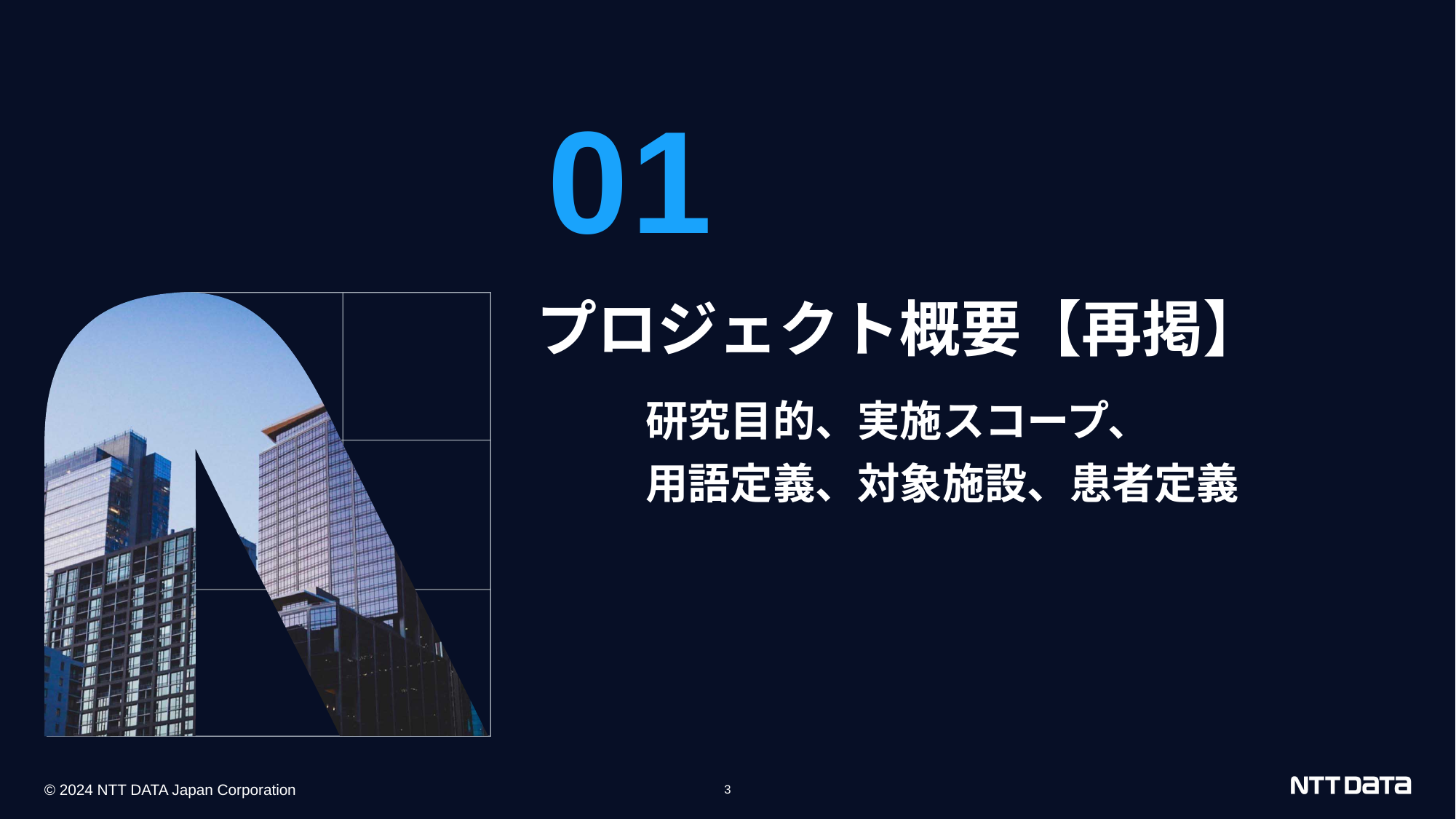

# 01
プロジェクト概要【再掲】
	研究目的、実施スコープ、
	用語定義、対象施設、患者定義